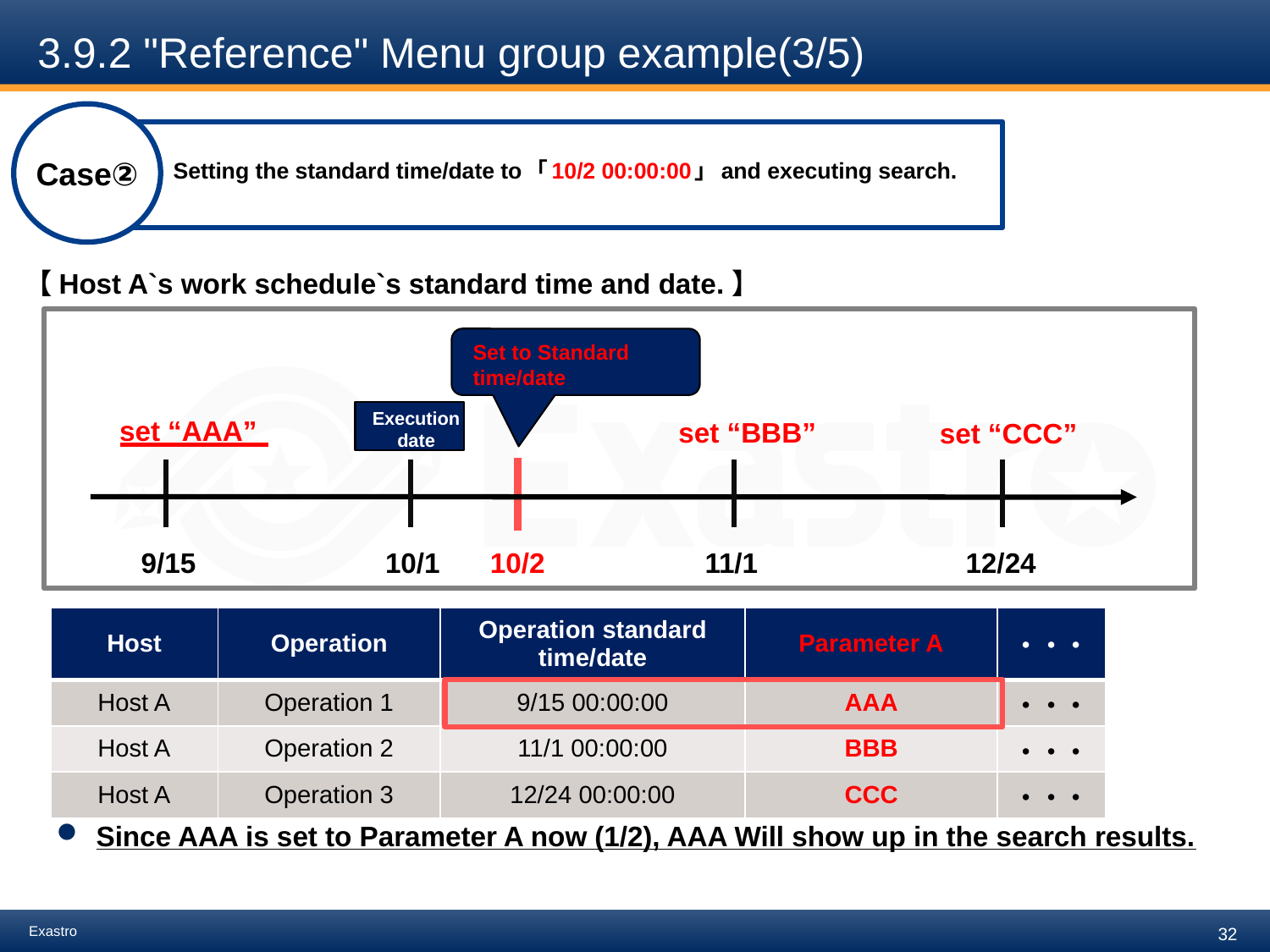

# 3.9.2 "Reference" Menu group example(3/5)
Case②

ケース②
Setting the standard time/date to「10/2 00:00:00」and executing search.
【Host A`s work schedule`s standard time and date.】

Set to Standard time/date

Execution date

set “AAA”
set “BBB”
set “CCC”
9/15
10/1
10/2
11/1
12/24
| Host | Operation | Operation standard time/date | Parameter A | ・・・ |
| --- | --- | --- | --- | --- |
| Host A | Operation 1 | 9/15 00:00:00 | AAA | ・・・ |
| Host A | Operation 2 | 11/1 00:00:00 | BBB | ・・・ |
| Host A | Operation 3 | 12/24 00:00:00 | CCC | ・・・ |

７/3の時点では”パラメータA”には“BBB”が設定されているため、“BBB”が検索結果として表示されます。
Since AAA is set to Parameter A now (1/2), AAA Will show up in the search results.